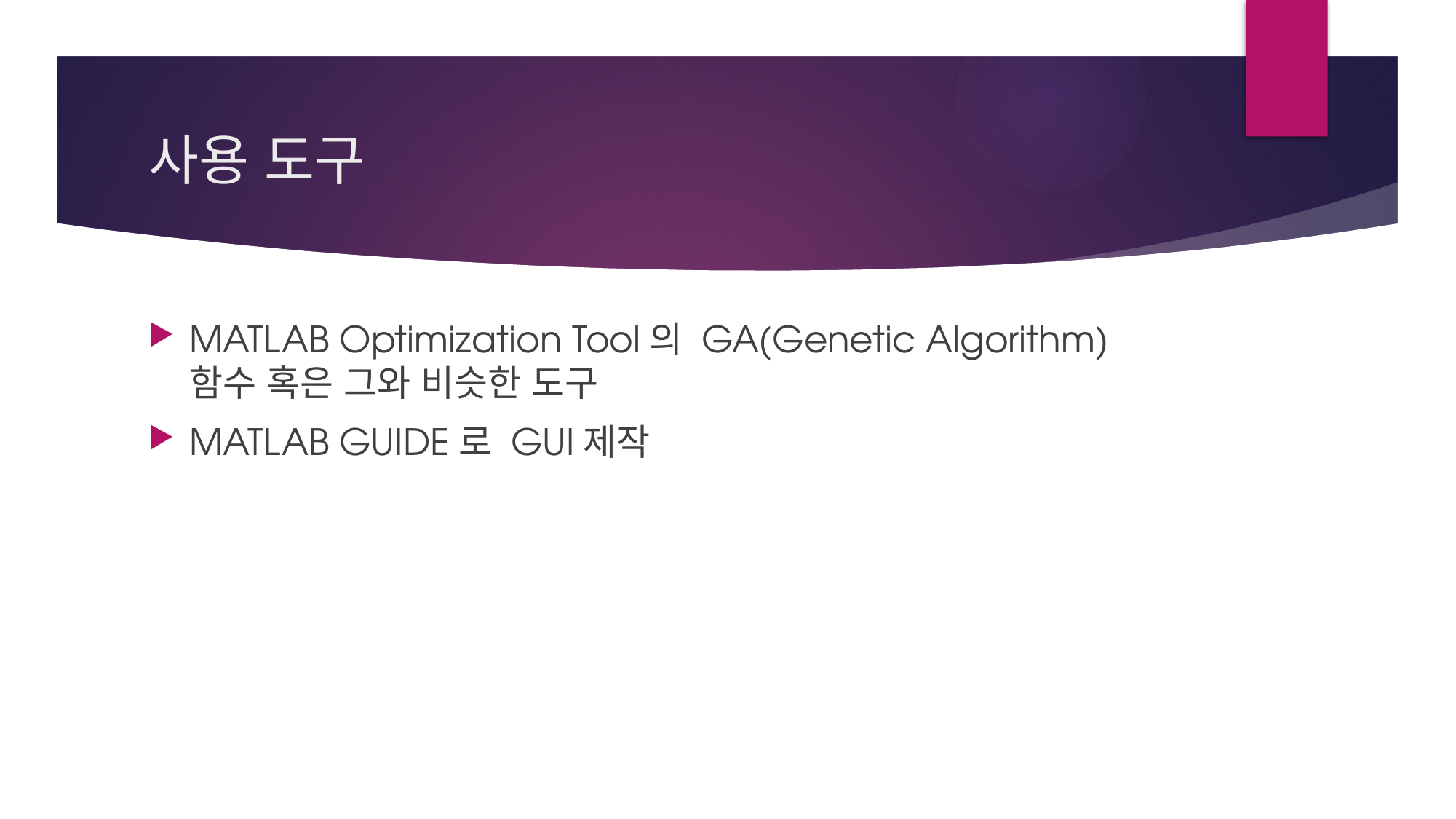

# 사용 도구
MATLAB Optimization Tool의 GA(Genetic Algorithm)함수 혹은 그와 비슷한 도구
MATLAB GUIDE로 GUI제작